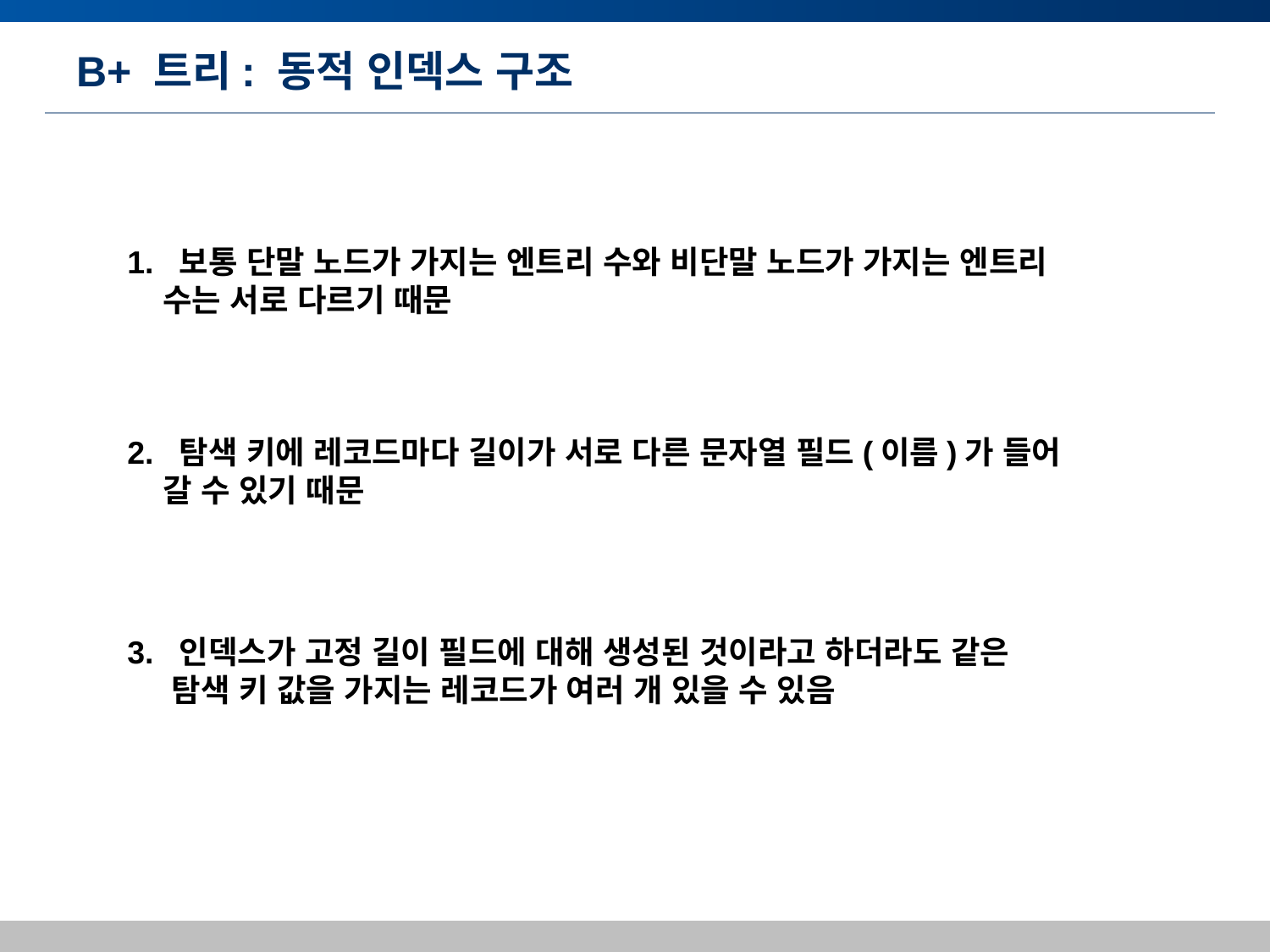

# B+ 트리: 동적 인덱스 구조
1.  보통 단말 노드가 가지는 엔트리 수와 비단말 노드가 가지는 엔트리
    수는 서로 다르기 때문
2.  탐색 키에 레코드마다 길이가 서로 다른 문자열 필드(이름)가 들어
    갈 수 있기 때문
3.  인덱스가 고정 길이 필드에 대해 생성된 것이라고 하더라도 같은
     탐색 키 값을 가지는 레코드가 여러 개 있을 수 있음